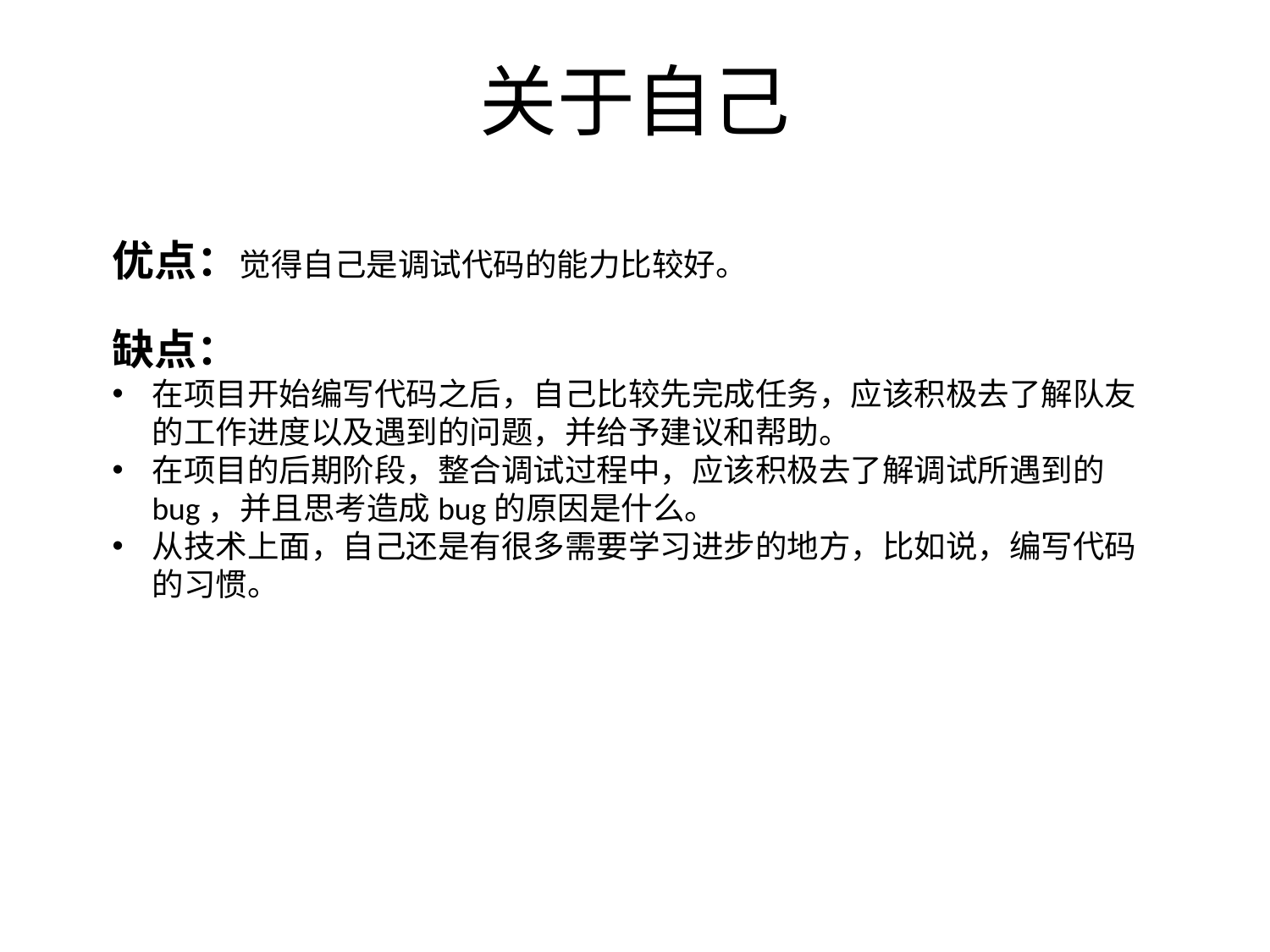

# 关于自己
优点：觉得自己是调试代码的能力比较好。

缺点：
在项目开始编写代码之后，自己比较先完成任务，应该积极去了解队友的工作进度以及遇到的问题，并给予建议和帮助。
在项目的后期阶段，整合调试过程中，应该积极去了解调试所遇到的bug，并且思考造成bug的原因是什么。
从技术上面，自己还是有很多需要学习进步的地方，比如说，编写代码 的习惯。